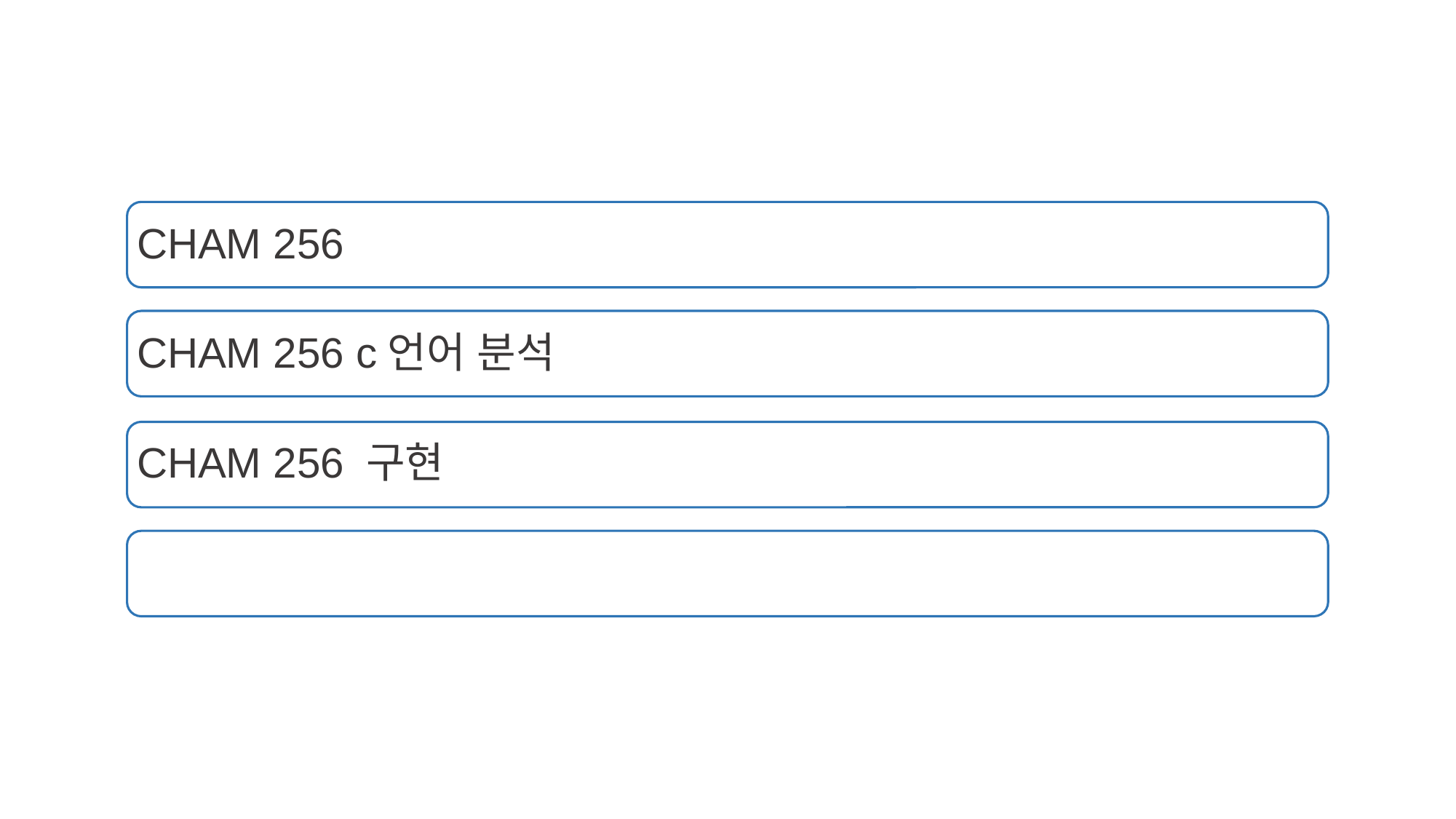

CHAM 256
CHAM 256 c언어 분석
CHAM 256 구현